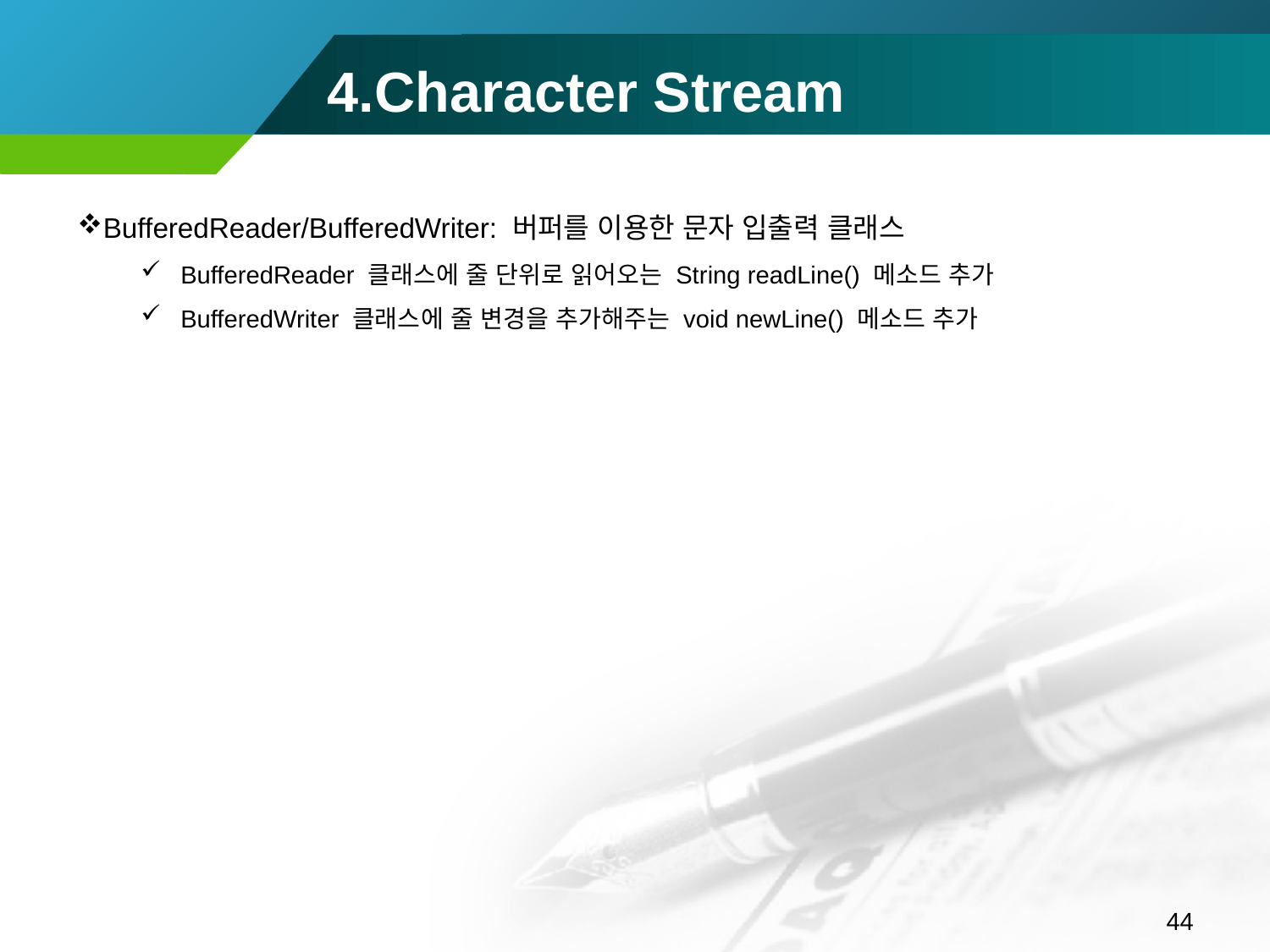

4.Character Stream
BufferedReader/BufferedWriter: 버퍼를 이용한 문자 입출력 클래스
BufferedReader 클래스에 줄 단위로 읽어오는 String readLine() 메소드 추가
BufferedWriter 클래스에 줄 변경을 추가해주는 void newLine() 메소드 추가
44